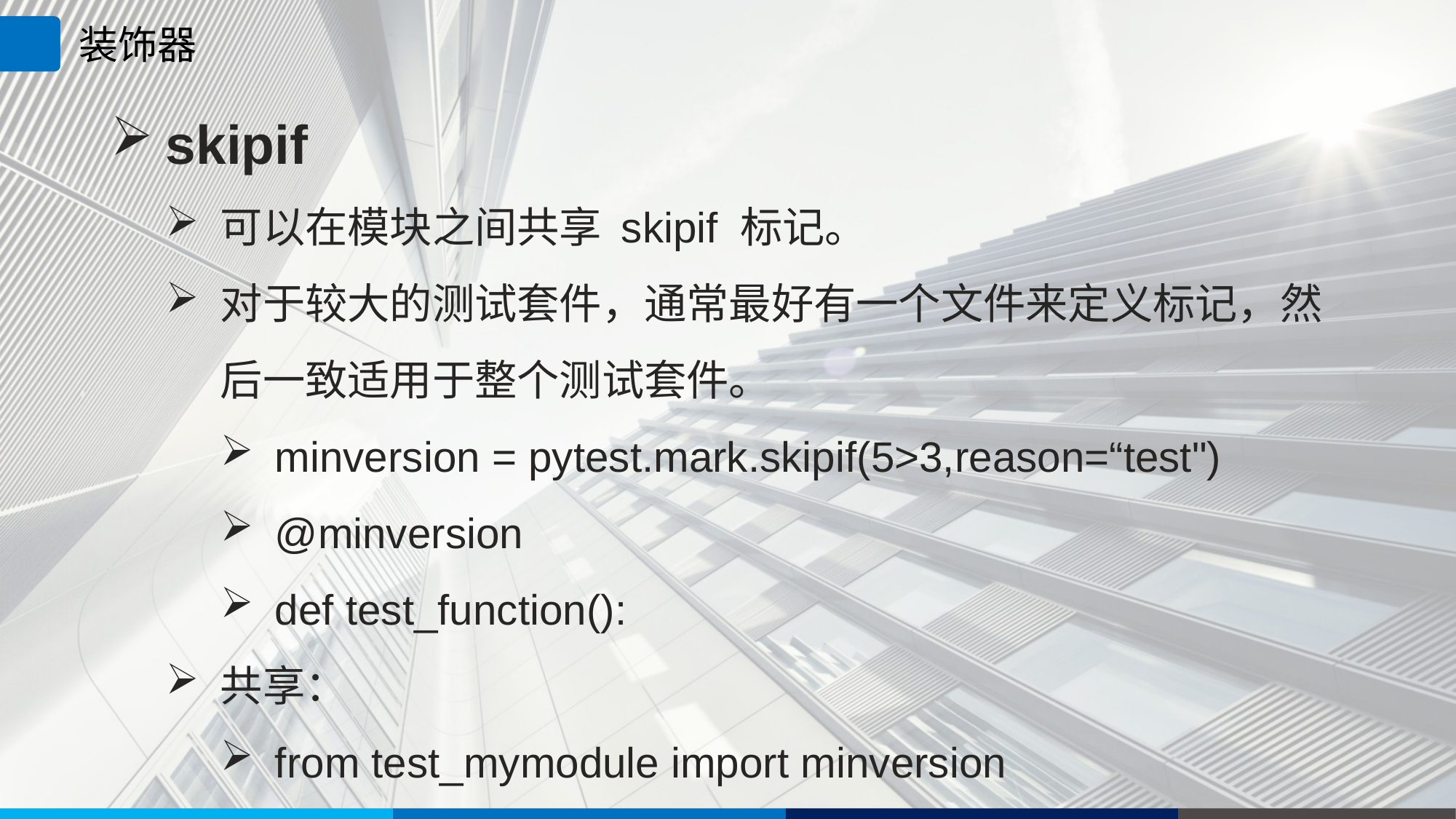

装饰器

skipif
可以在模块之间共享 skipif 标记。
对于较大的测试套件，通常最好有一个文件来定义标记，然后一致适用于整个测试套件。
minversion = pytest.mark.skipif(5>3,reason=“test")
@minversion
def test_function():
共享：
from test_mymodule import minversion